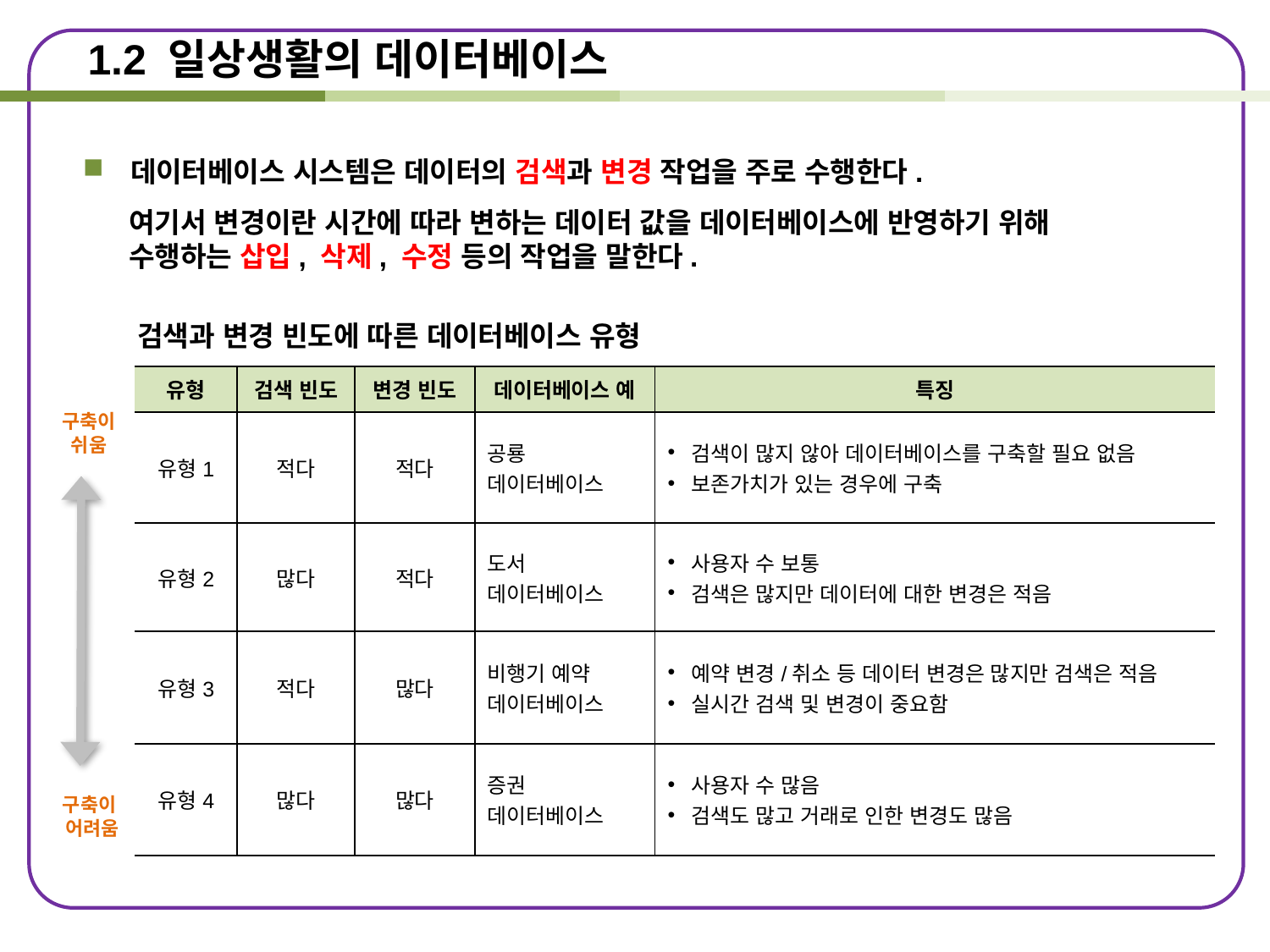

# 1.2 일상생활의 데이터베이스
데이터베이스 시스템은 데이터의 검색과 변경 작업을 주로 수행한다.
     여기서 변경이란 시간에 따라 변하는 데이터 값을 데이터베이스에 반영하기 위해
     수행하는 삽입, 삭제, 수정 등의 작업을 말한다.
검색과 변경 빈도에 따른 데이터베이스 유형
| 유형 | 검색 빈도 | 변경 빈도 | 데이터베이스 예 | 특징 |
| --- | --- | --- | --- | --- |
| 유형1 | 적다 | 적다 | 공룡 데이터베이스 | 검색이 많지 않아 데이터베이스를 구축할 필요 없음 보존가치가 있는 경우에 구축 |
| 유형2 | 많다 | 적다 | 도서 데이터베이스 | 사용자 수 보통 검색은 많지만 데이터에 대한 변경은 적음 |
| 유형3 | 적다 | 많다 | 비행기 예약 데이터베이스 | 예약 변경/취소 등 데이터 변경은 많지만 검색은 적음 실시간 검색 및 변경이 중요함 |
| 유형4 | 많다 | 많다 | 증권 데이터베이스 | 사용자 수 많음 검색도 많고 거래로 인한 변경도 많음 |
구축이
쉬움
구축이
어려움